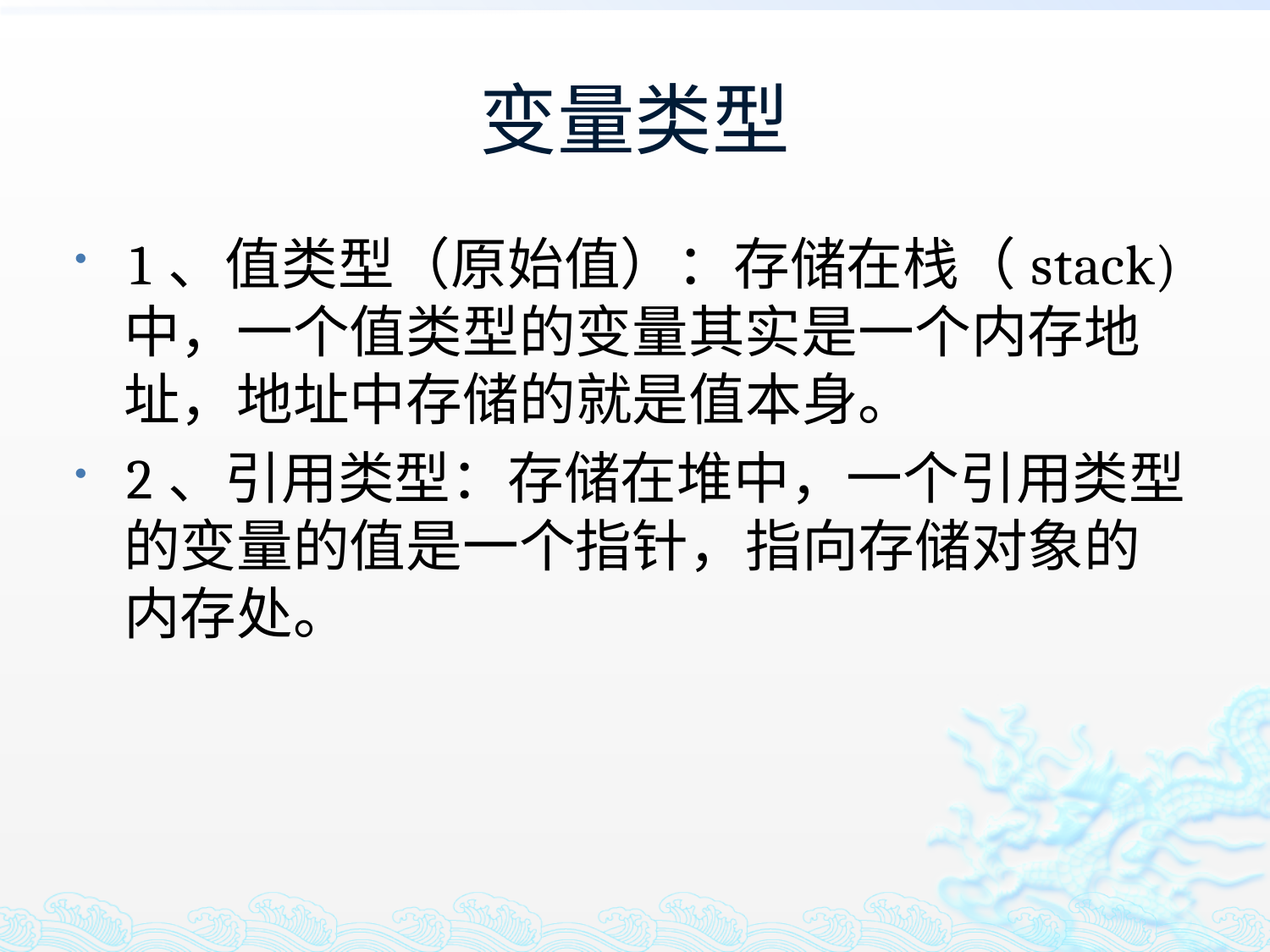

# 变量类型
1、值类型（原始值）：存储在栈（stack)中，一个值类型的变量其实是一个内存地址，地址中存储的就是值本身。
2、引用类型：存储在堆中，一个引用类型的变量的值是一个指针，指向存储对象的内存处。